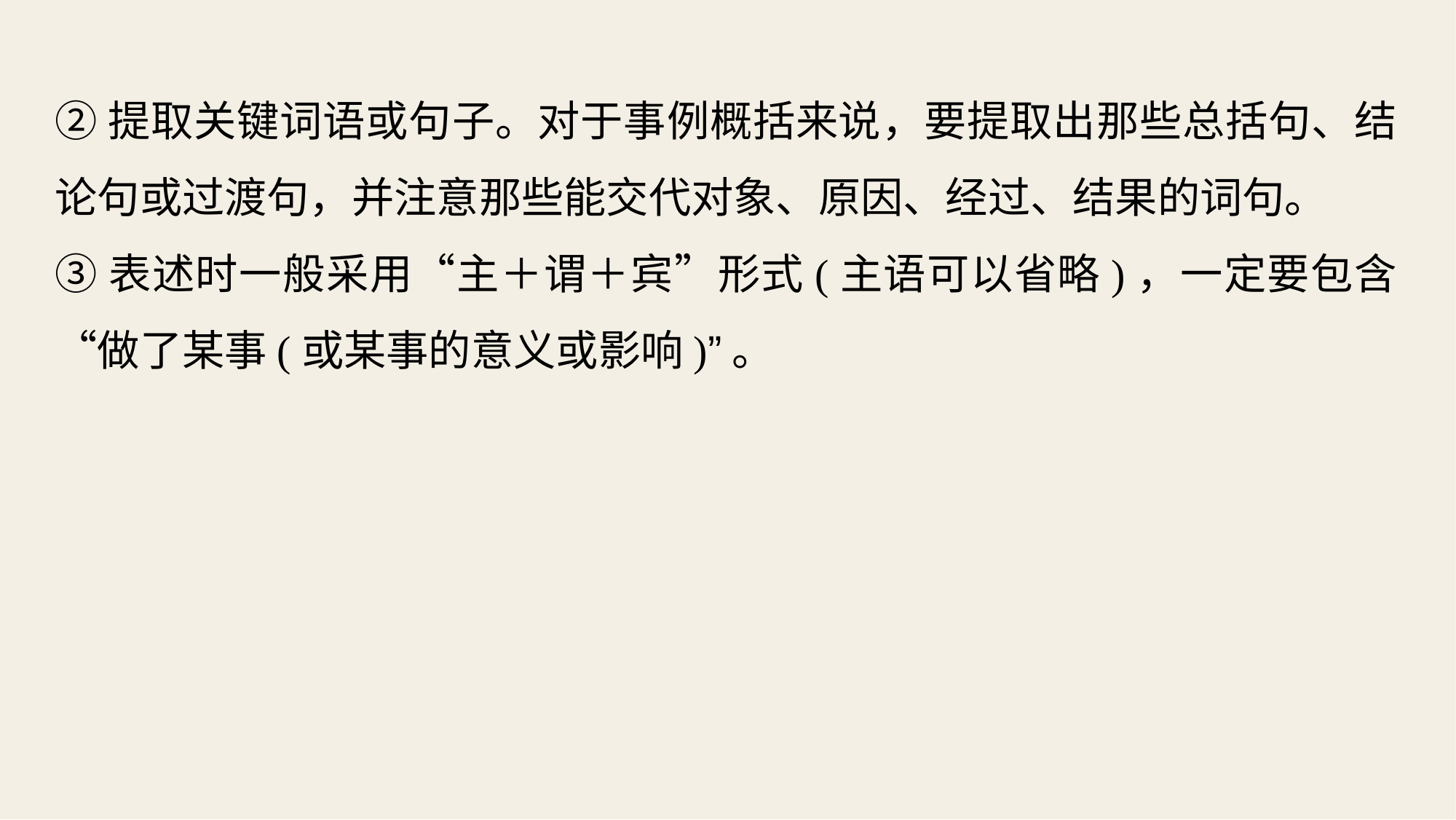

②提取关键词语或句子。对于事例概括来说，要提取出那些总括句、结论句或过渡句，并注意那些能交代对象、原因、经过、结果的词句。
③表述时一般采用“主＋谓＋宾”形式(主语可以省略)，一定要包含“做了某事(或某事的意义或影响)”。